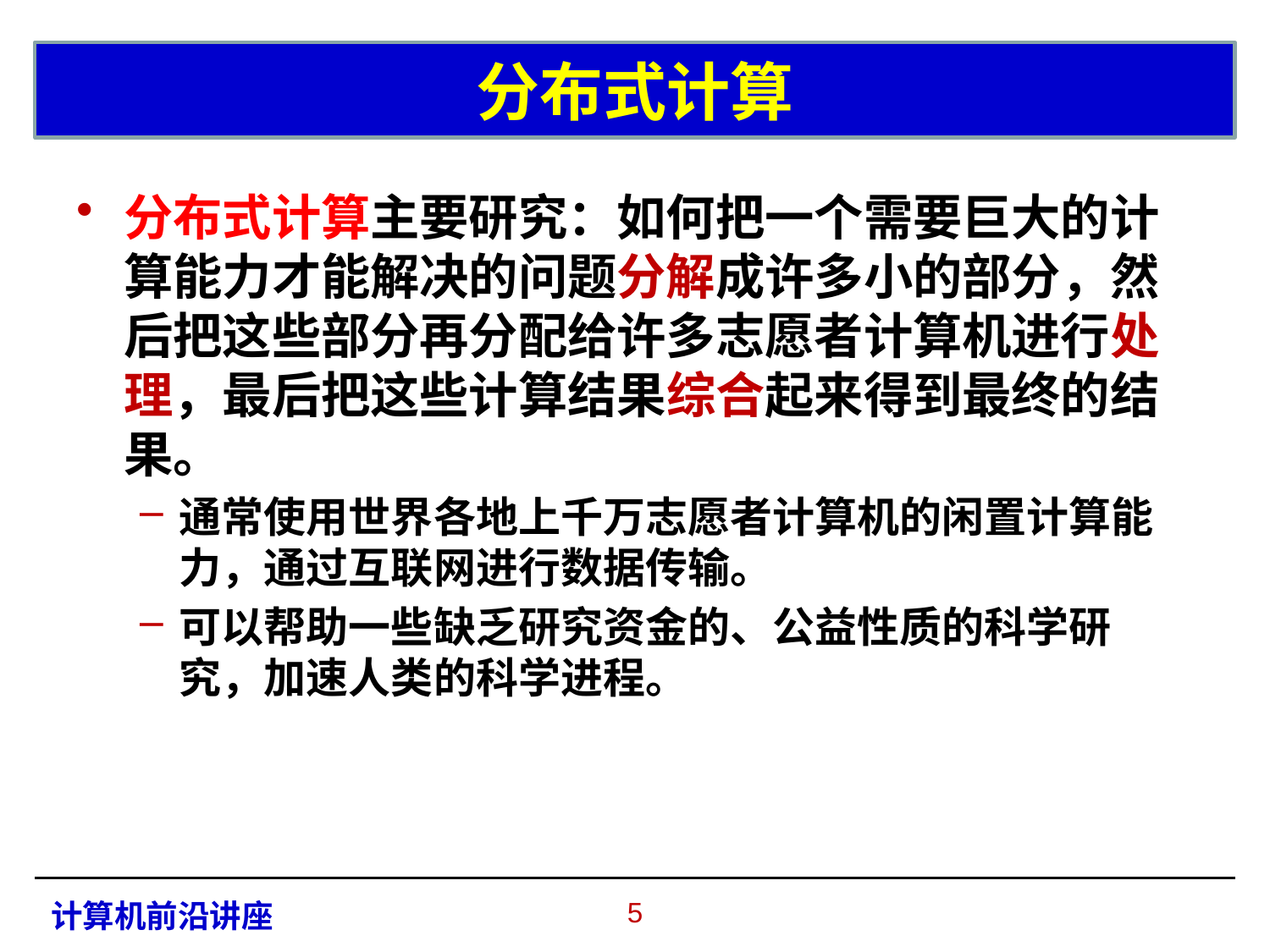

# 分布式计算
分布式计算主要研究：如何把一个需要巨大的计算能力才能解决的问题分解成许多小的部分，然后把这些部分再分配给许多志愿者计算机进行处理，最后把这些计算结果综合起来得到最终的结果。
通常使用世界各地上千万志愿者计算机的闲置计算能力，通过互联网进行数据传输。
可以帮助一些缺乏研究资金的、公益性质的科学研究，加速人类的科学进程。
5